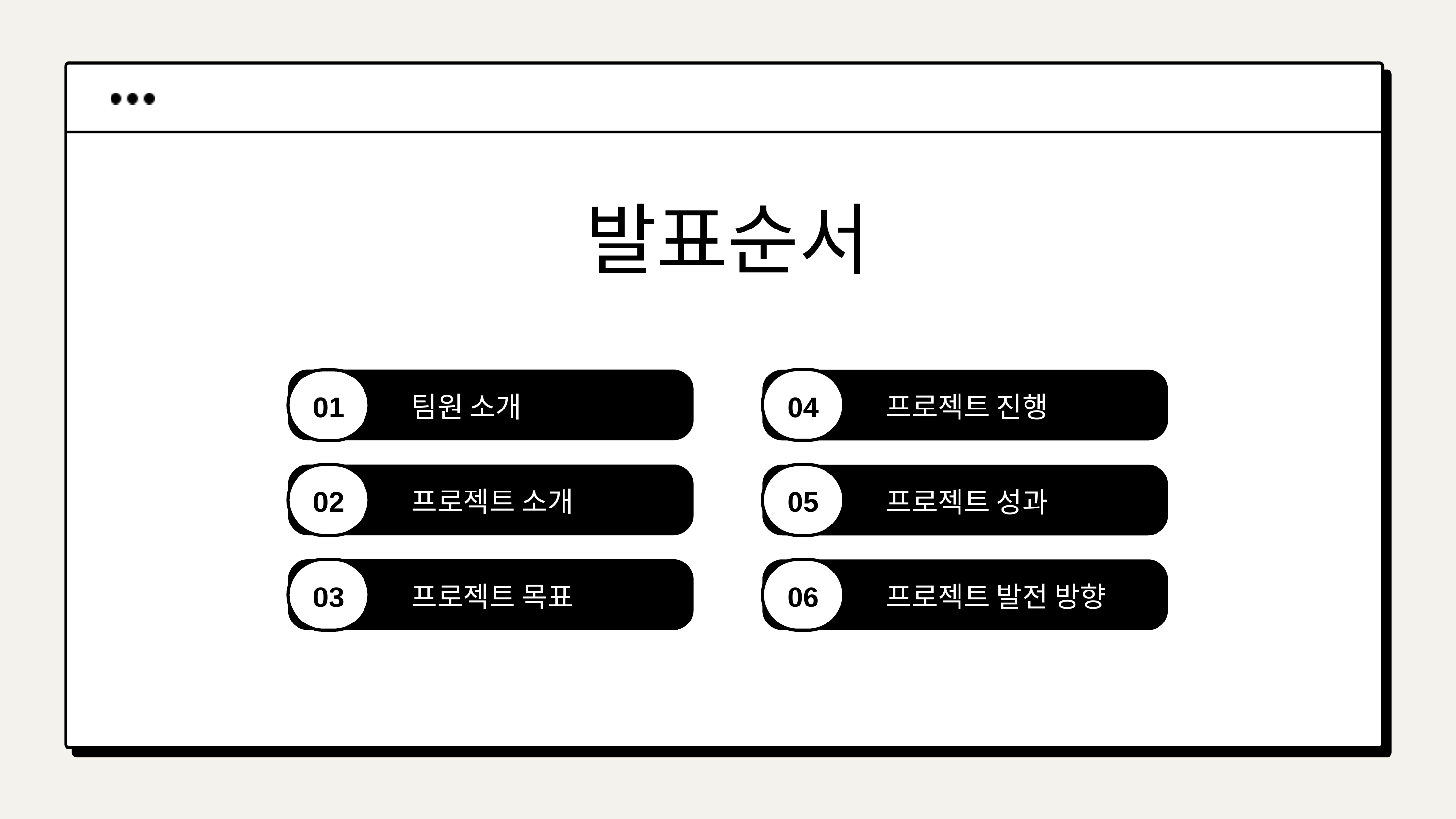

발표순서

01
팀원 소개
04
프로젝트 진행

02
프로젝트 소개
05
프로젝트 성과

03
프로젝트 목표
06
프로젝트 발전 방향